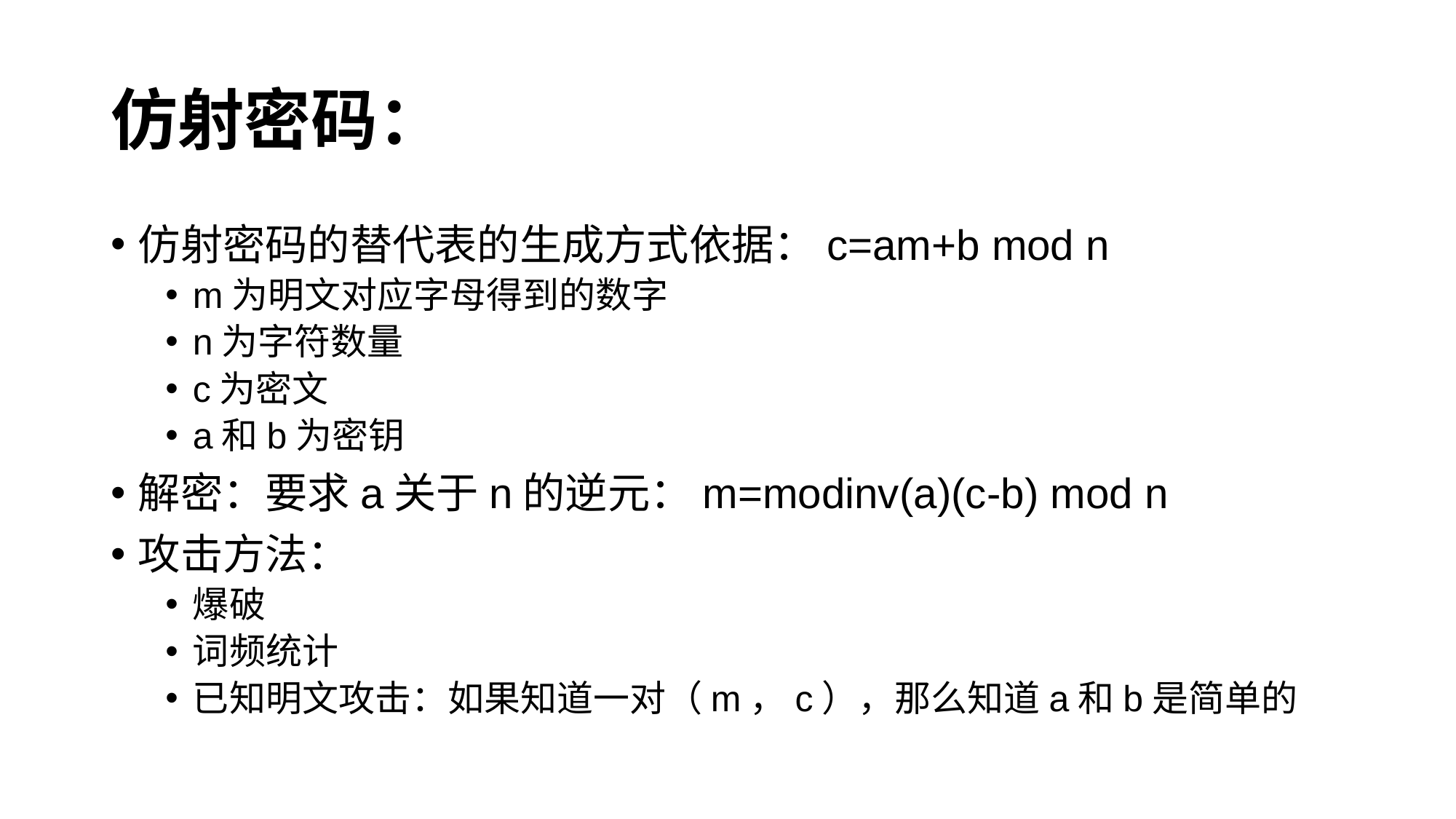

# 仿射密码：
仿射密码的替代表的生成方式依据：c=am+b mod n
m为明文对应字母得到的数字
n为字符数量
c为密文
a和b为密钥
解密：要求a关于n的逆元：m=modinv(a)(c-b) mod n
攻击方法：
爆破
词频统计
已知明文攻击：如果知道一对（m，c），那么知道a和b是简单的